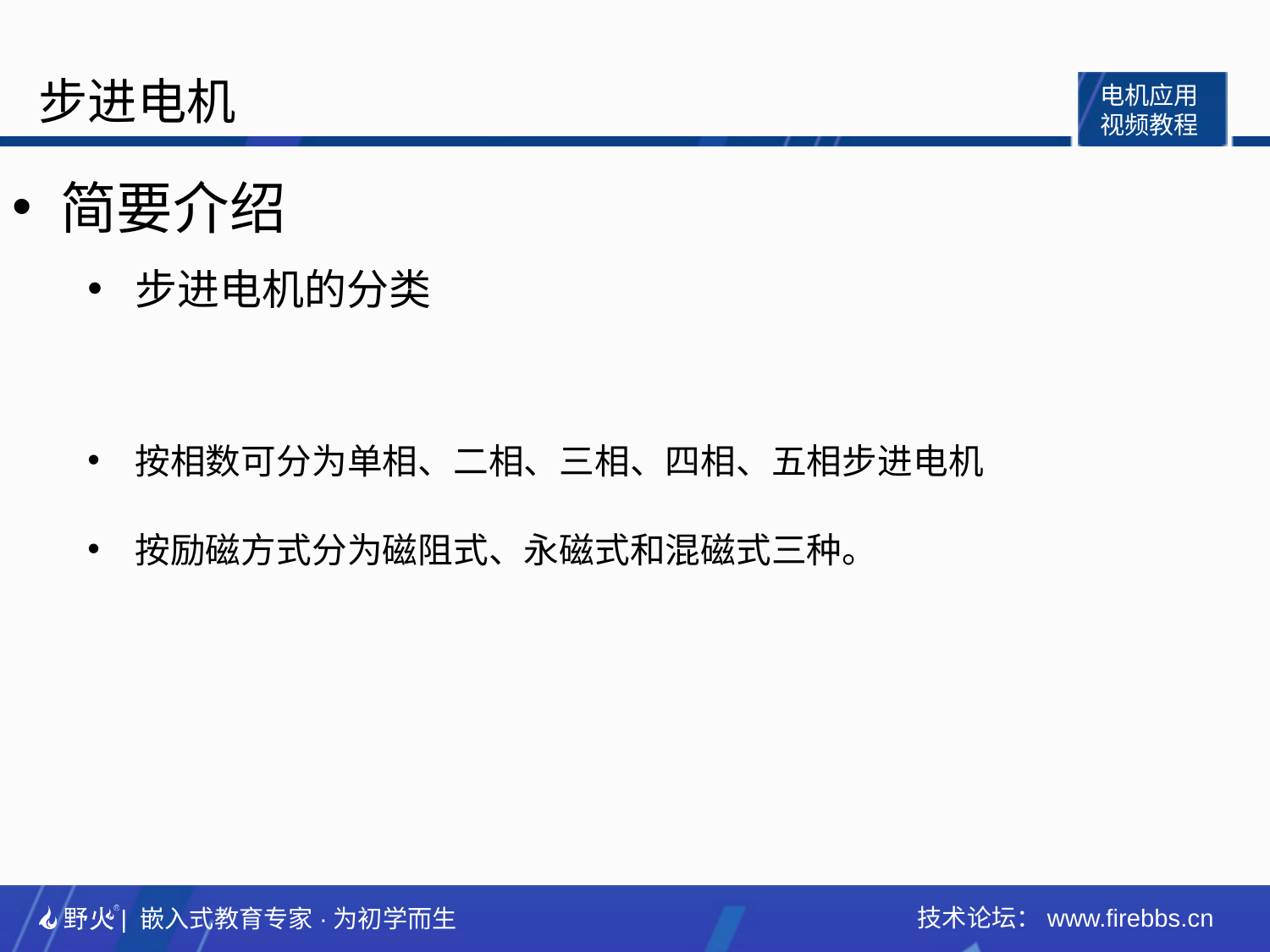

简要介绍

步进电机的分类

按相数可分为单相、二相、三相、四相、五相步进电机

按励磁方式分为磁阻式、永磁式和混磁式三种。